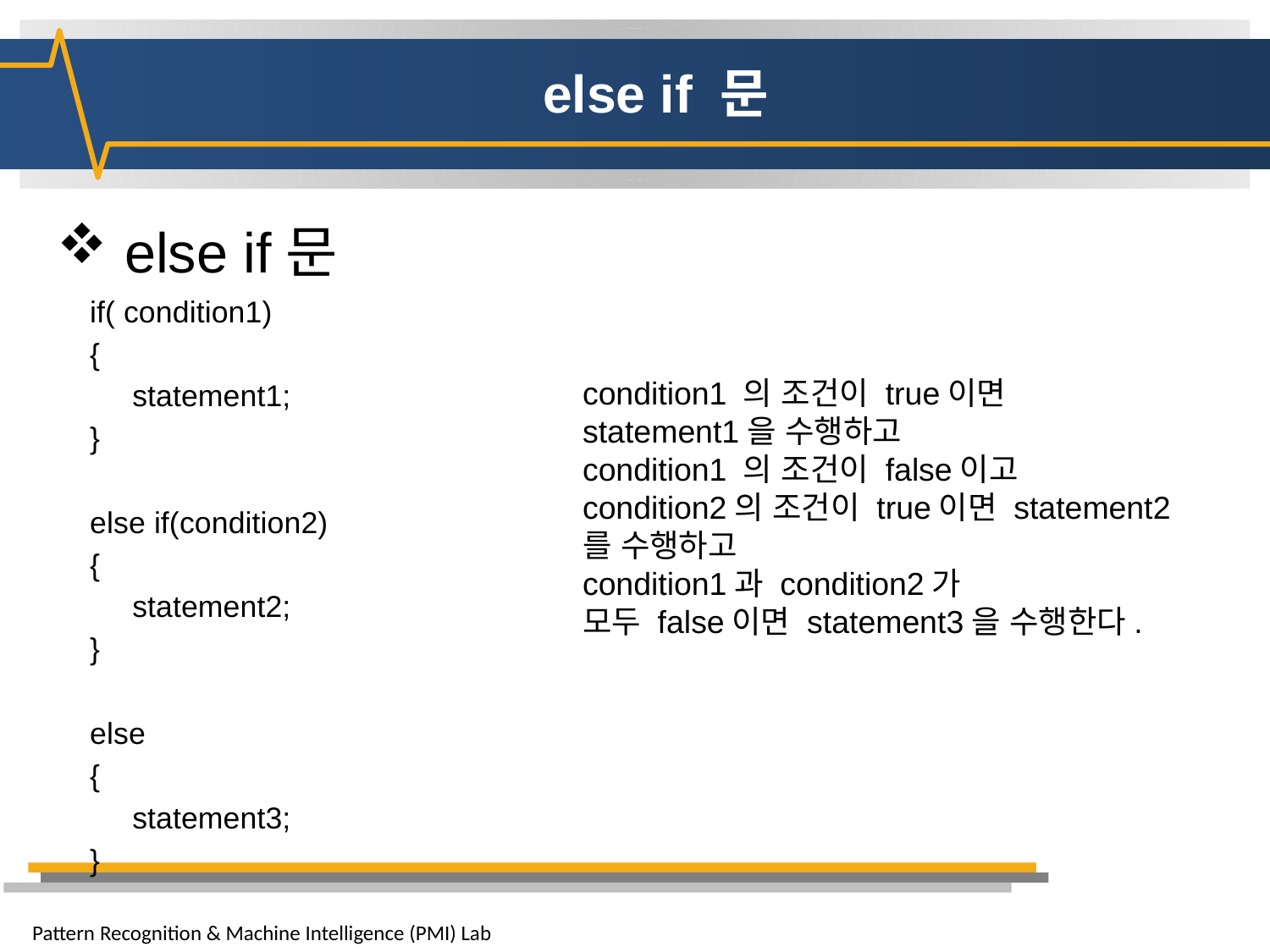

# else if 문
 else if문
if( condition1)
{
     statement1;
}

else if(condition2)
{
     statement2;
}

else
{
     statement3;
}

condition1 의 조건이 true이면 statement1을 수행하고
condition1 의 조건이 false이고 condition2의 조건이 true이면 statement2를 수행하고
condition1과 condition2가
모두 false이면 statement3을 수행한다.